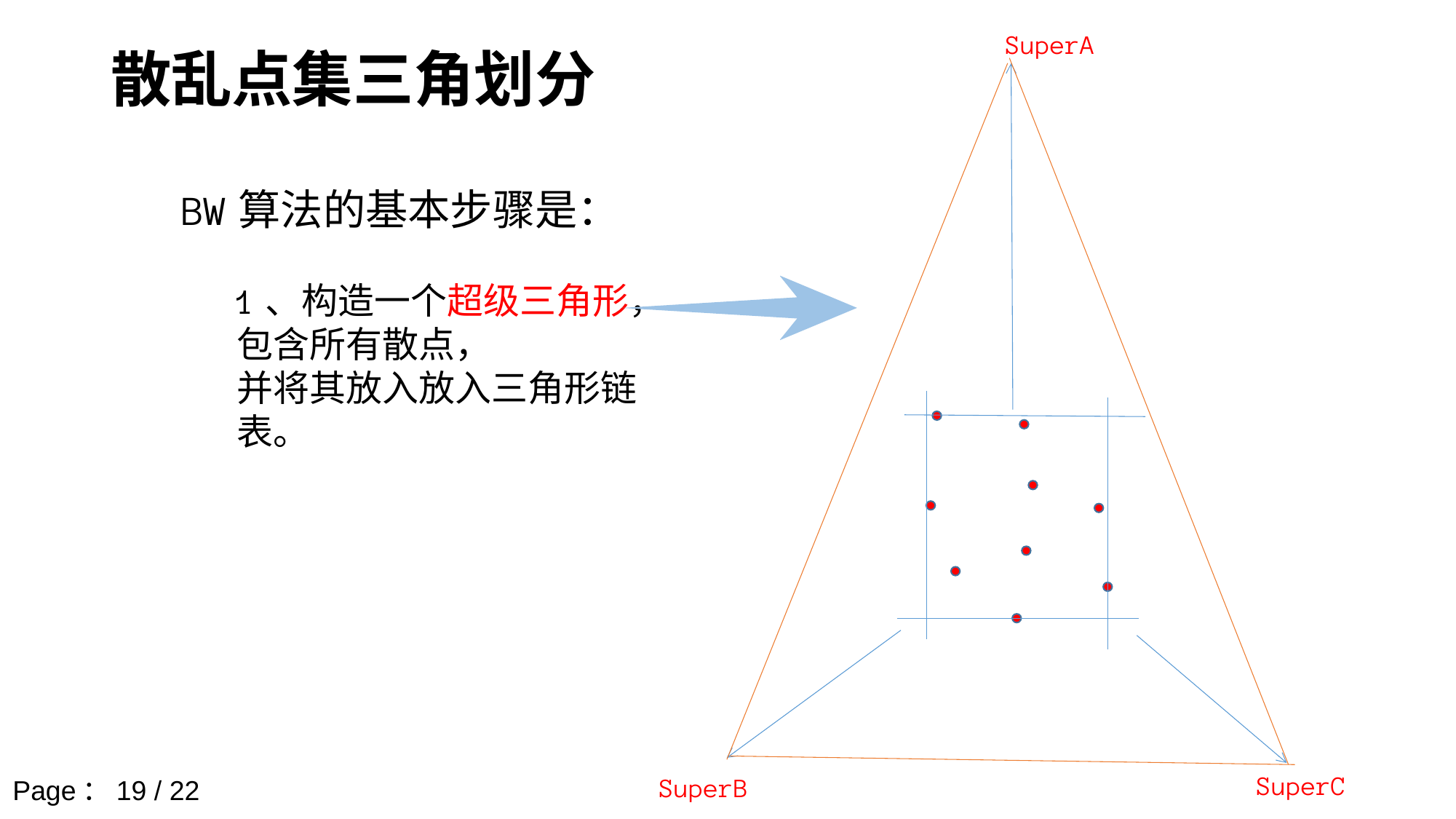

# 散乱点集三角划分
SuperA

SuperC
SuperB
BW算法的基本步骤是：

1、构造一个超级三角形，
包含所有散点，
并将其放入放入三角形链表。

Page：19 / 22